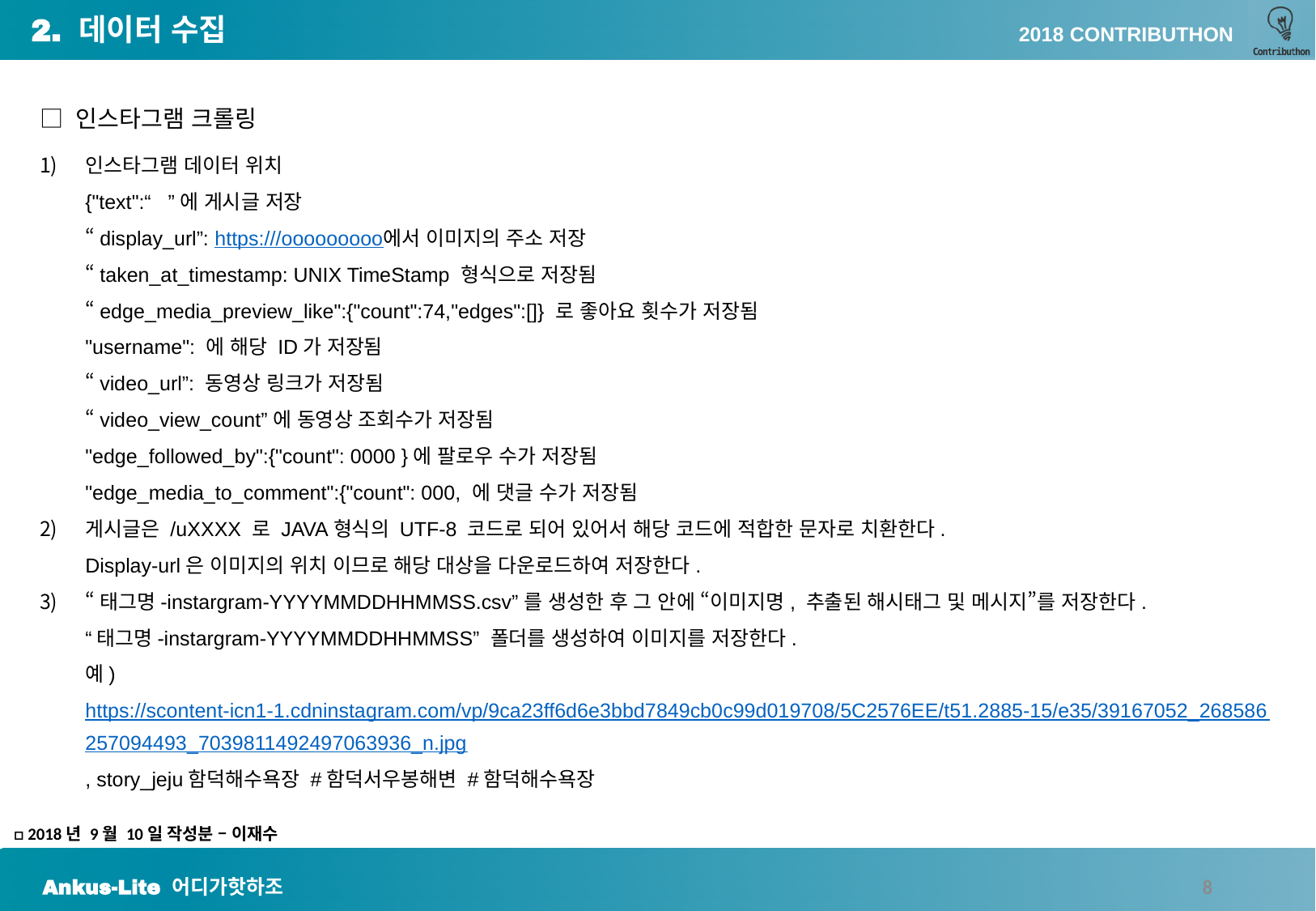

2. 데이터 수집
□ 인스타그램 크롤링
인스타그램 데이터 위치
{"text":“   ”에 게시글 저장
“display_url”: https:///ooooooooo에서 이미지의 주소 저장
“taken_at_timestamp: UNIX TimeStamp 형식으로 저장됨
“edge_media_preview_like":{"count":74,"edges":[]} 로 좋아요 횟수가 저장됨
"username": 에 해당 ID가 저장됨
“video_url”: 동영상 링크가 저장됨
“video_view_count”에 동영상 조회수가 저장됨
"edge_followed_by":{"count": 0000 }에 팔로우 수가 저장됨
"edge_media_to_comment":{"count": 000, 에 댓글 수가 저장됨
게시글은 /uXXXX 로 JAVA형식의 UTF-8 코드로 되어 있어서 해당 코드에 적합한 문자로 치환한다.
Display-url은 이미지의 위치 이므로 해당 대상을 다운로드하여 저장한다.
“태그명-instargram-YYYYMMDDHHMMSS.csv”를 생성한 후 그 안에 “이미지명, 추출된 해시태그 및 메시지”를 저장한다.
“태그명-instargram-YYYYMMDDHHMMSS” 폴더를 생성하여 이미지를 저장한다.
예) https://scontent-icn1-1.cdninstagram.com/vp/9ca23ff6d6e3bbd7849cb0c99d019708/5C2576EE/t51.2885-15/e35/39167052_268586257094493_7039811492497063936_n.jpg, story_jeju함덕해수욕장 #함덕서우봉해변 #함덕해수욕장
□ 2018년 9월 10일 작성분 – 이재수
8